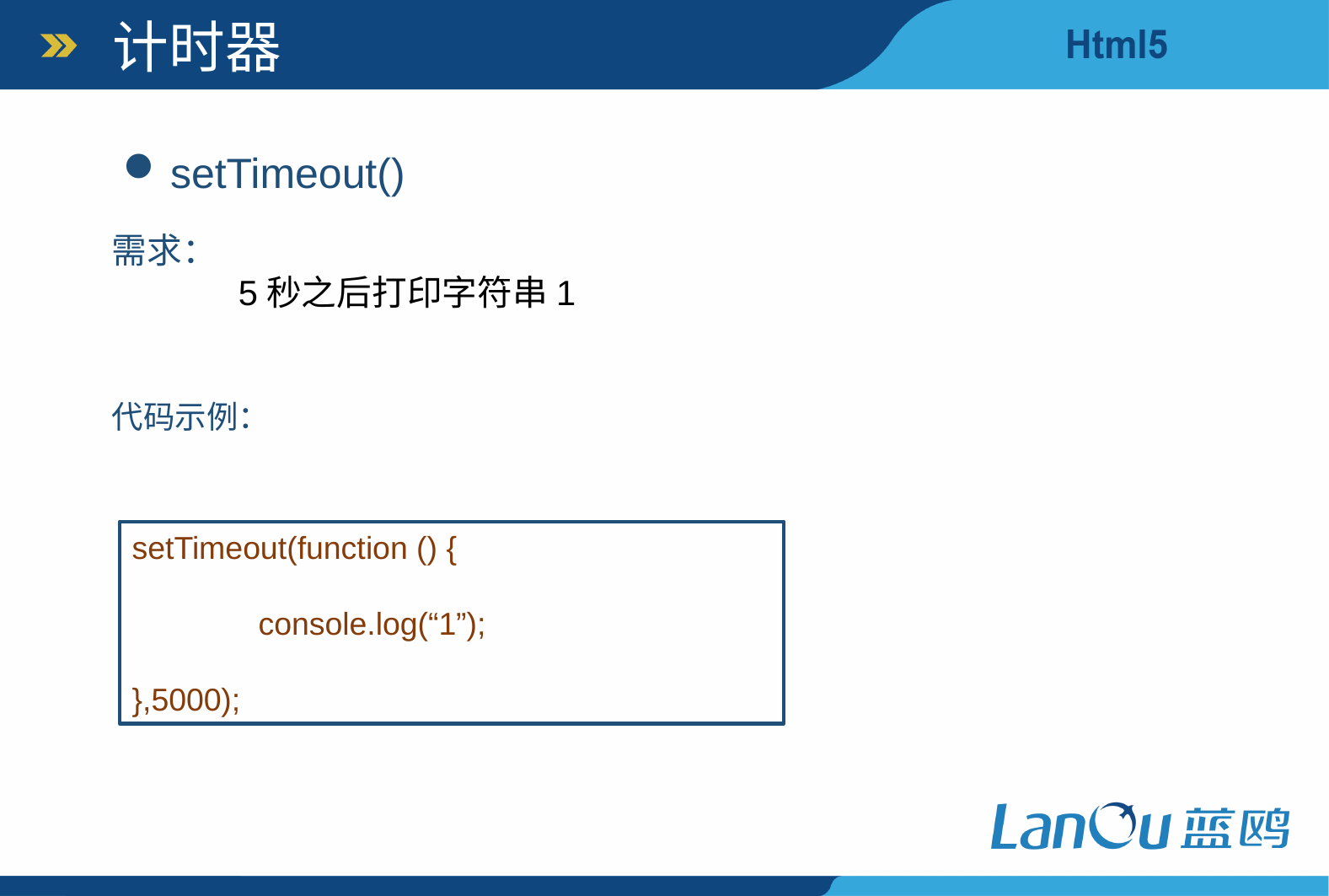

计时器

setTimeout()

需求：
	5秒之后打印字符串1

代码示例：

setTimeout(function () {

	console.log(“1”);

},5000);